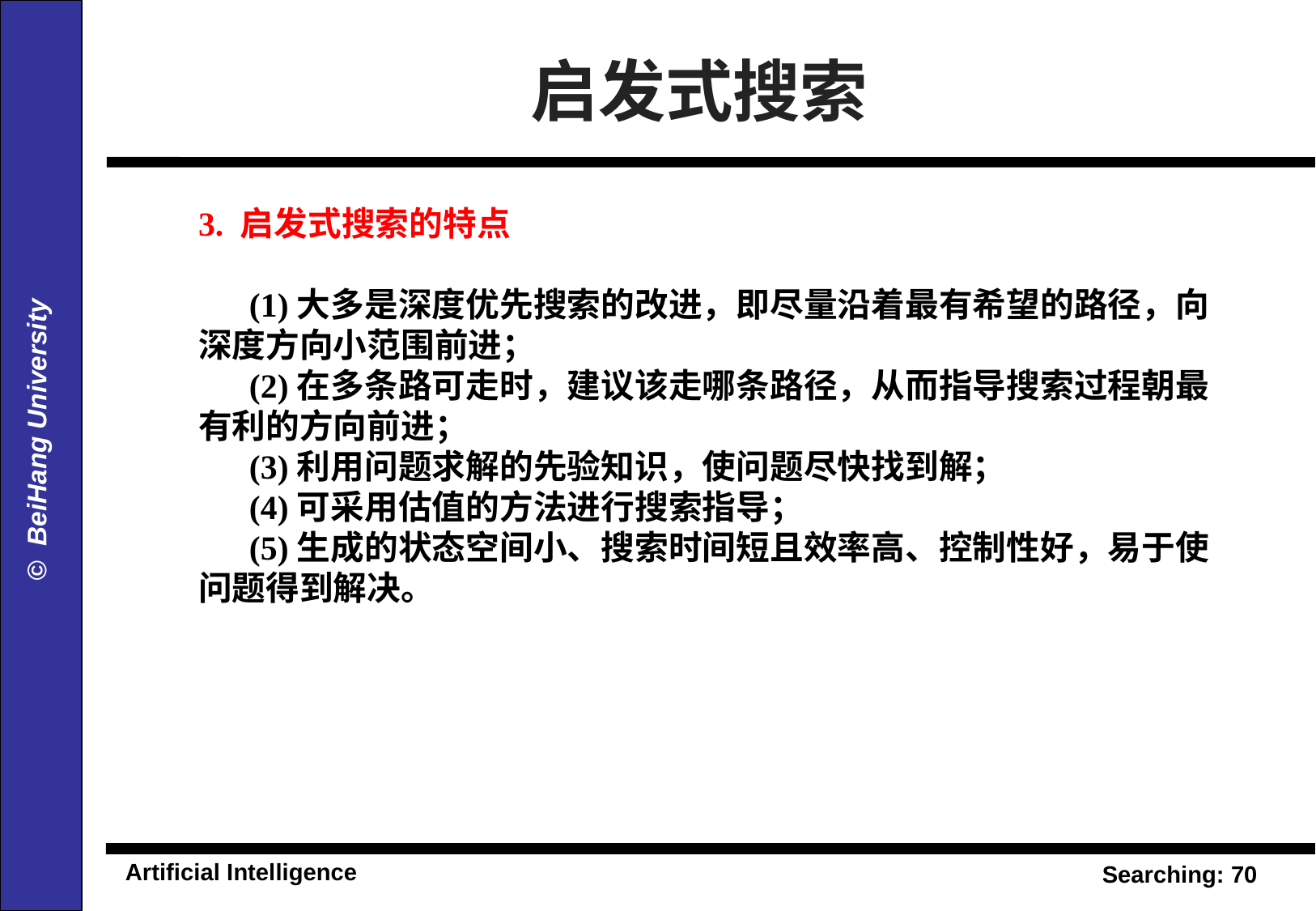

启发式搜索
3. 启发式搜索的特点

      (1)大多是深度优先搜索的改进，即尽量沿着最有希望的路径，向深度方向小范围前进；
      (2)在多条路可走时，建议该走哪条路径，从而指导搜索过程朝最有利的方向前进；
      (3)利用问题求解的先验知识，使问题尽快找到解；
      (4)可采用估值的方法进行搜索指导；
      (5)生成的状态空间小、搜索时间短且效率高、控制性好，易于使问题得到解决。